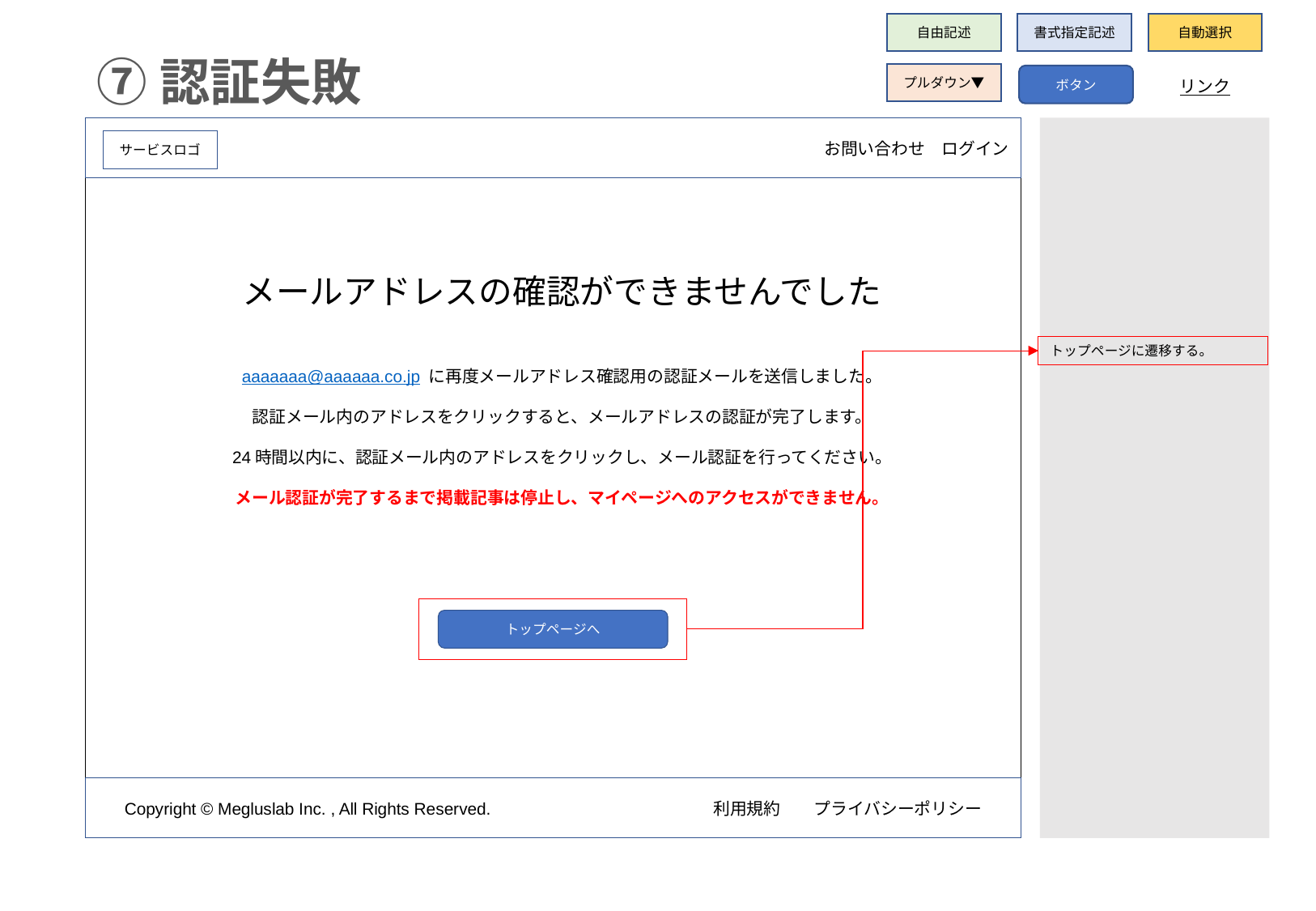

自由記述
書式指定記述
自動選択
⑦認証失敗
プルダウン▼
ボタン
リンク

　　　　　　　　　　　お問い合わせ　ログイン

サービスロゴ
メールアドレスの確認ができませんでした
トップページに遷移する。
aaaaaaa@aaaaaa.co.jp に再度メールアドレス確認用の認証メールを送信しました。

認証メール内のアドレスをクリックすると、メールアドレスの認証が完了します。

24時間以内に、認証メール内のアドレスをクリックし、メール認証を行ってください。

メール認証が完了するまで掲載記事は停止し、マイページへのアクセスができません。

トップページへ
Copyright © Megluslab Inc. , All Rights Reserved.　　　　　　　　　　　　　利用規約　　プライバシーポリシー